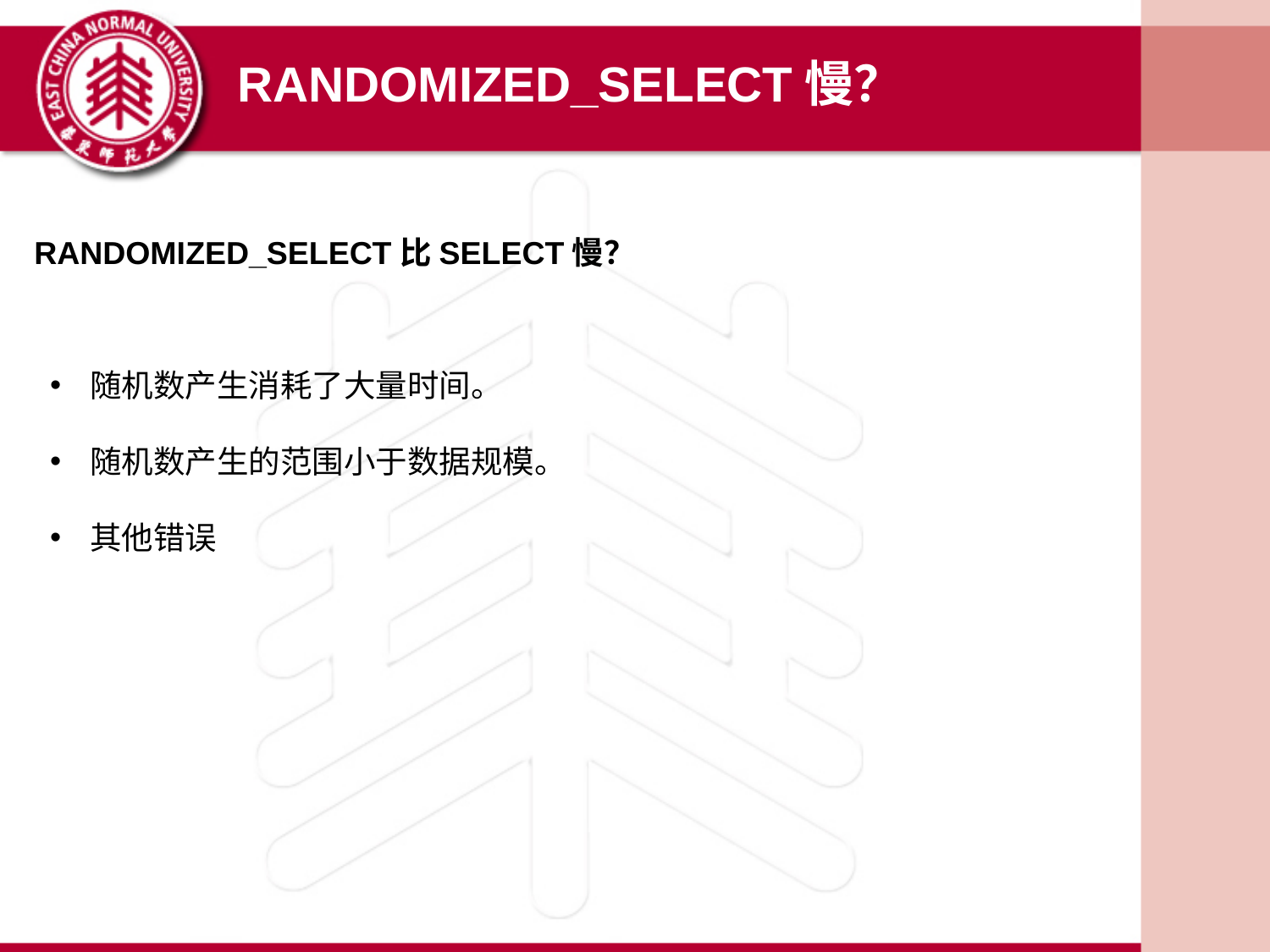

RANDOMIZED_SELECT慢？
RANDOMIZED_SELECT比SELECT慢？
随机数产生消耗了大量时间。

随机数产生的范围小于数据规模。

其他错误